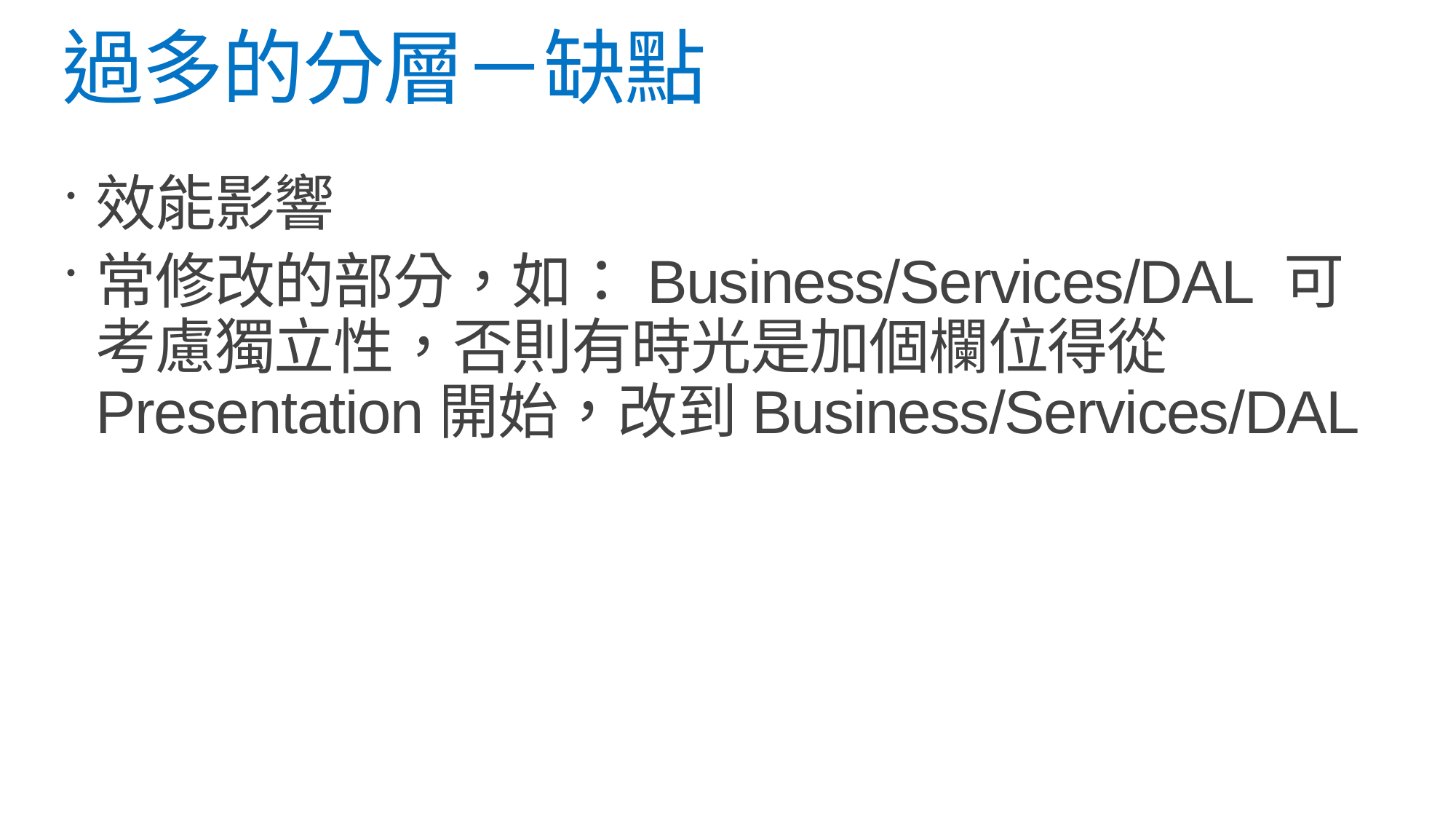

# 過多的分層－缺點
效能影響
常修改的部分，如：Business/Services/DAL 可考慮獨立性，否則有時光是加個欄位得從Presentation開始，改到Business/Services/DAL